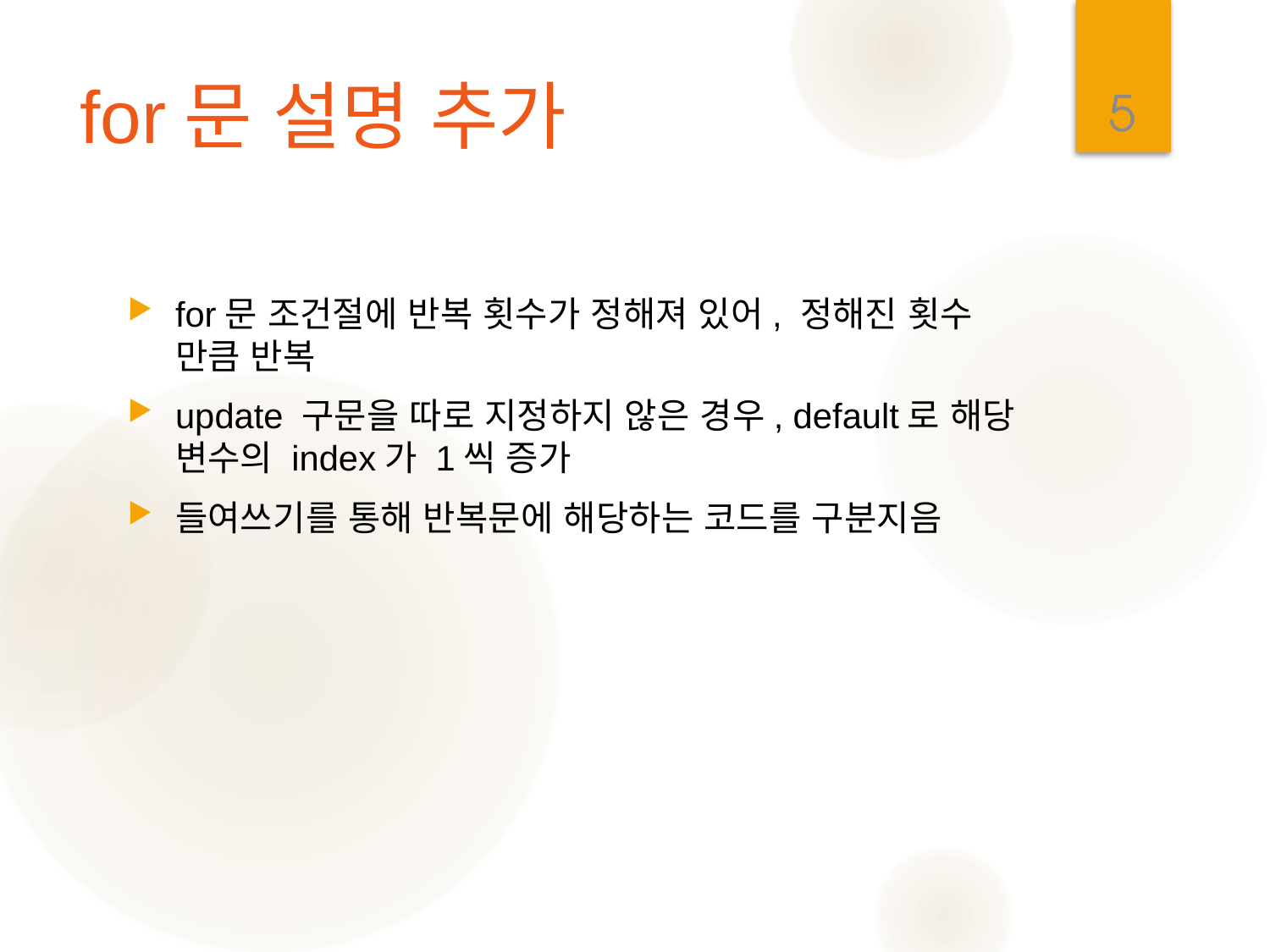

5
# for문 설명 추가
for문 조건절에 반복 횟수가 정해져 있어, 정해진 횟수 만큼 반복
update 구문을 따로 지정하지 않은 경우, default로 해당  변수의 index가 1씩 증가
들여쓰기를 통해 반복문에 해당하는 코드를 구분지음